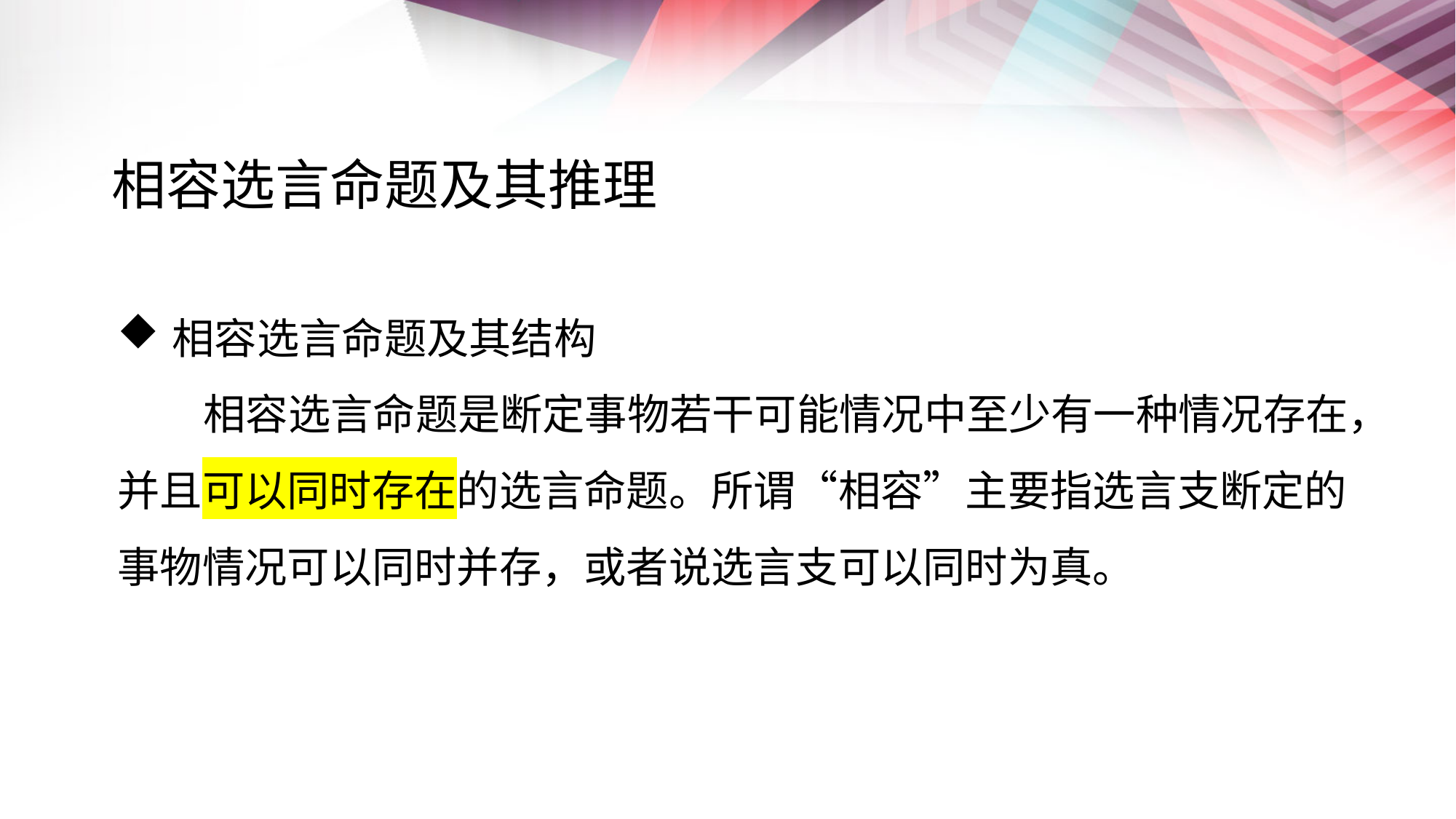

相容选言命题及其推理
相容选言命题及其结构
        相容选言命题是断定事物若干可能情况中至少有一种情况存在，并且可以同时存在的选言命题。所谓“相容”主要指选言支断定的事物情况可以同时并存，或者说选言支可以同时为真。